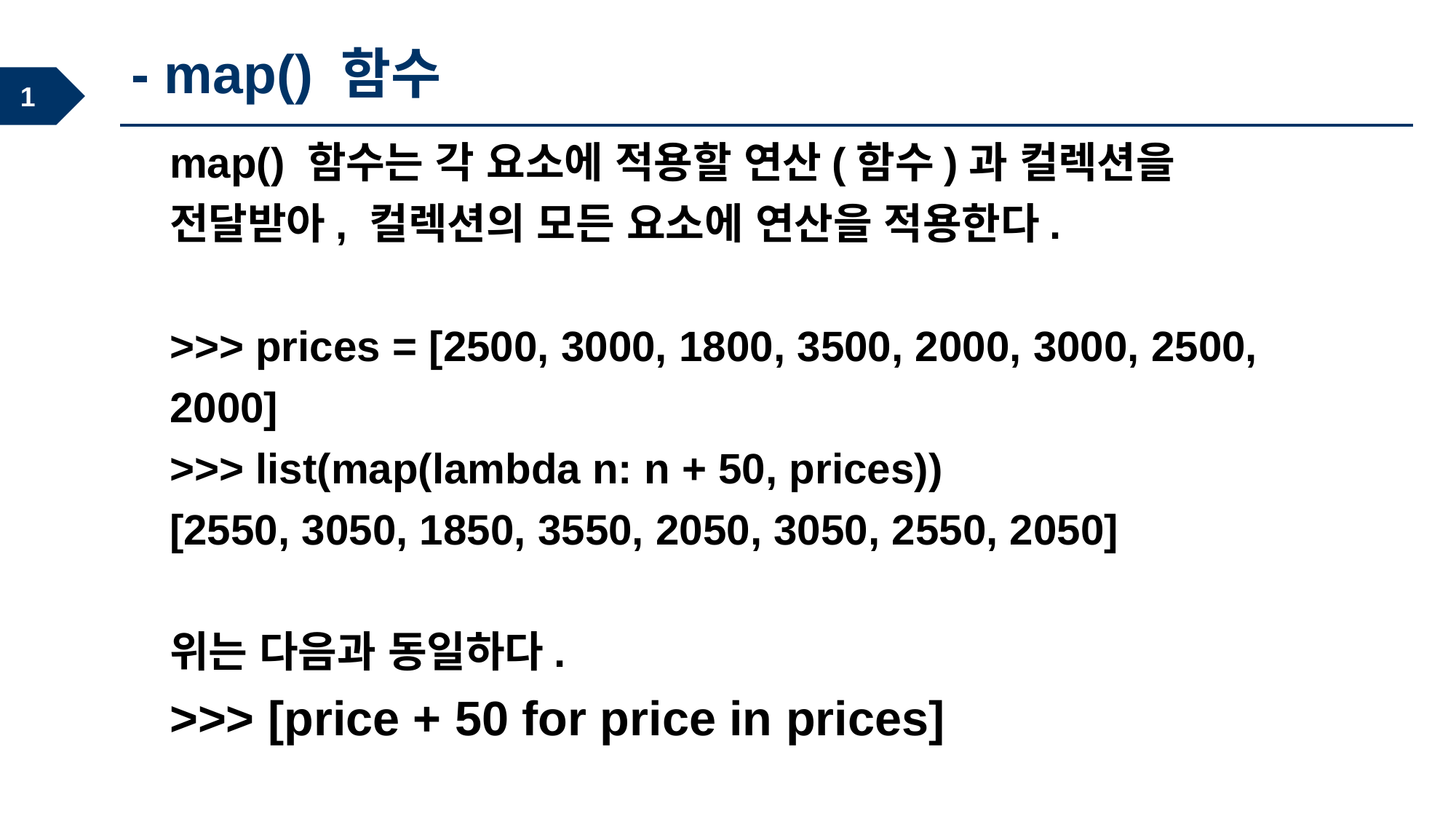

- map() 함수
map() 함수는 각 요소에 적용할 연산(함수)과 컬렉션을 전달받아, 컬렉션의 모든 요소에 연산을 적용한다.

>>> prices = [2500, 3000, 1800, 3500, 2000, 3000, 2500, 2000]
>>> list(map(lambda n: n + 50, prices))
[2550, 3050, 1850, 3550, 2050, 3050, 2550, 2050]

위는 다음과 동일하다.
>>> [price + 50 for price in prices]